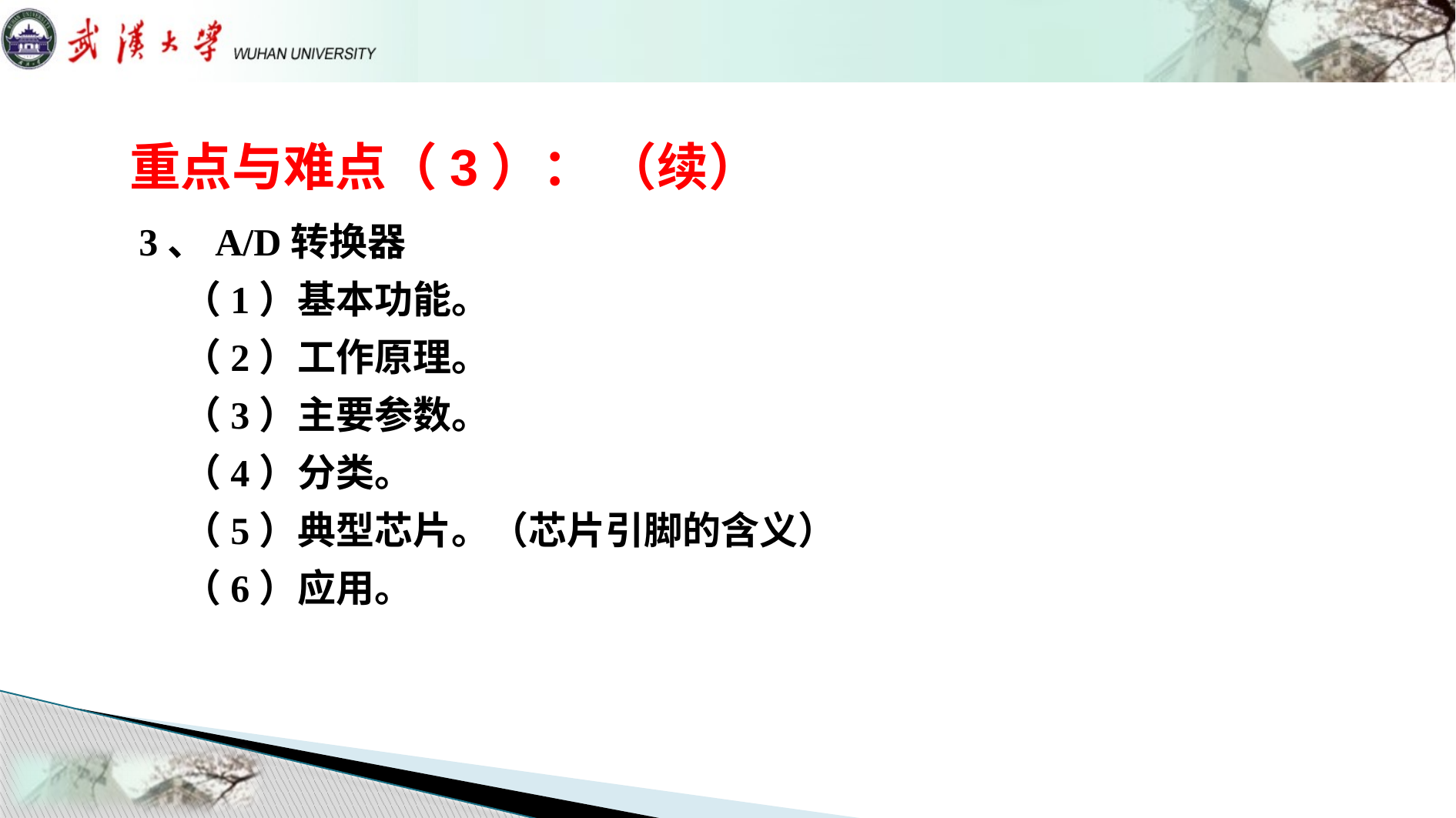

# 重点与难点（3）： （续）
3、A/D转换器
    （1）基本功能。
    （2）工作原理。
    （3）主要参数。
    （4）分类。
    （5）典型芯片。（芯片引脚的含义）
    （6）应用。